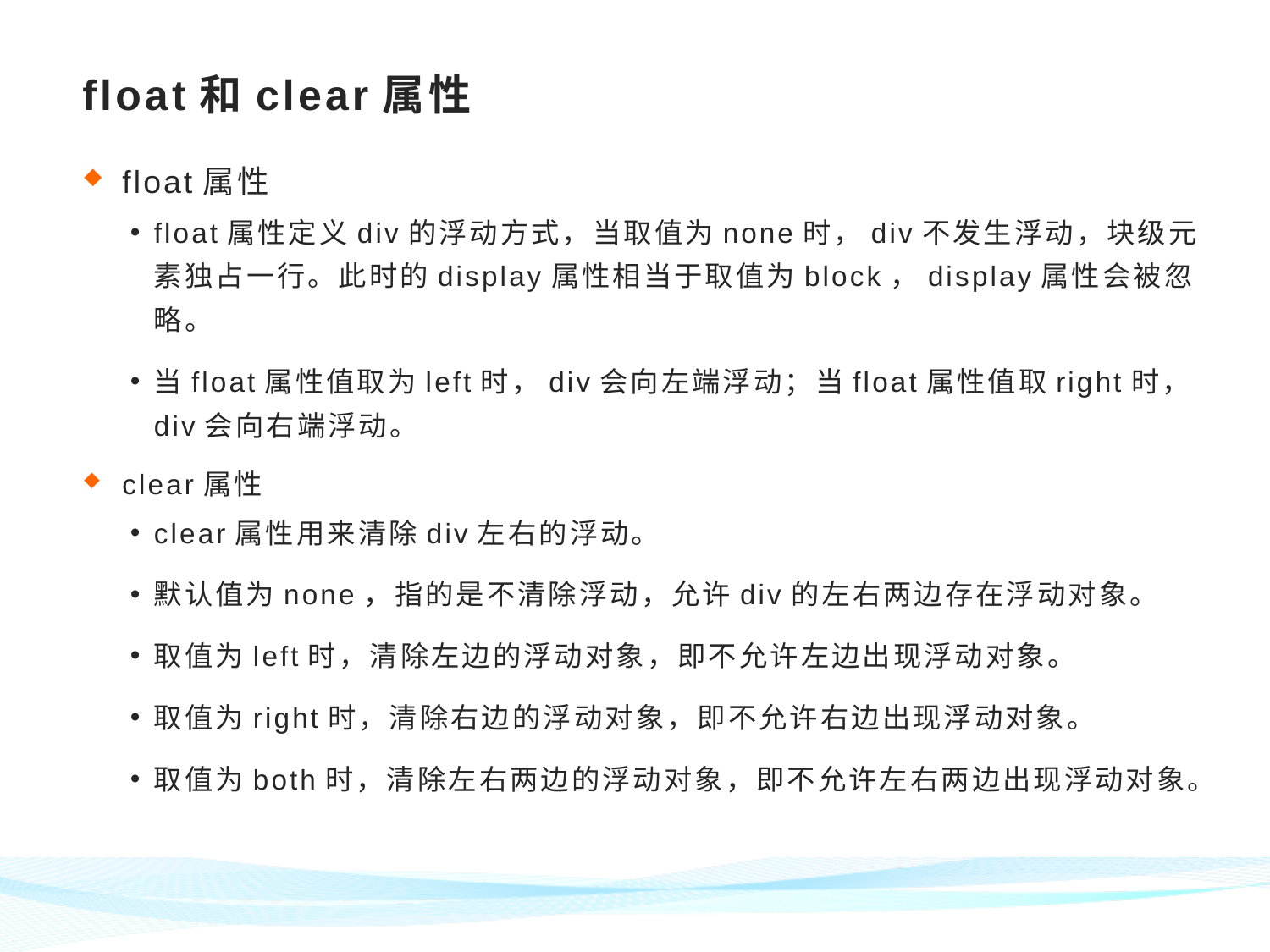

# float和clear属性
float属性
float属性定义div的浮动方式，当取值为none时，div不发生浮动，块级元素独占一行。此时的display属性相当于取值为block，display属性会被忽略。
当float属性值取为left时，div会向左端浮动；当float属性值取right时，div会向右端浮动。
clear属性
clear属性用来清除div左右的浮动。
默认值为none，指的是不清除浮动，允许div的左右两边存在浮动对象。
取值为left时，清除左边的浮动对象，即不允许左边出现浮动对象。
取值为right时，清除右边的浮动对象，即不允许右边出现浮动对象。
取值为both时，清除左右两边的浮动对象，即不允许左右两边出现浮动对象。
81